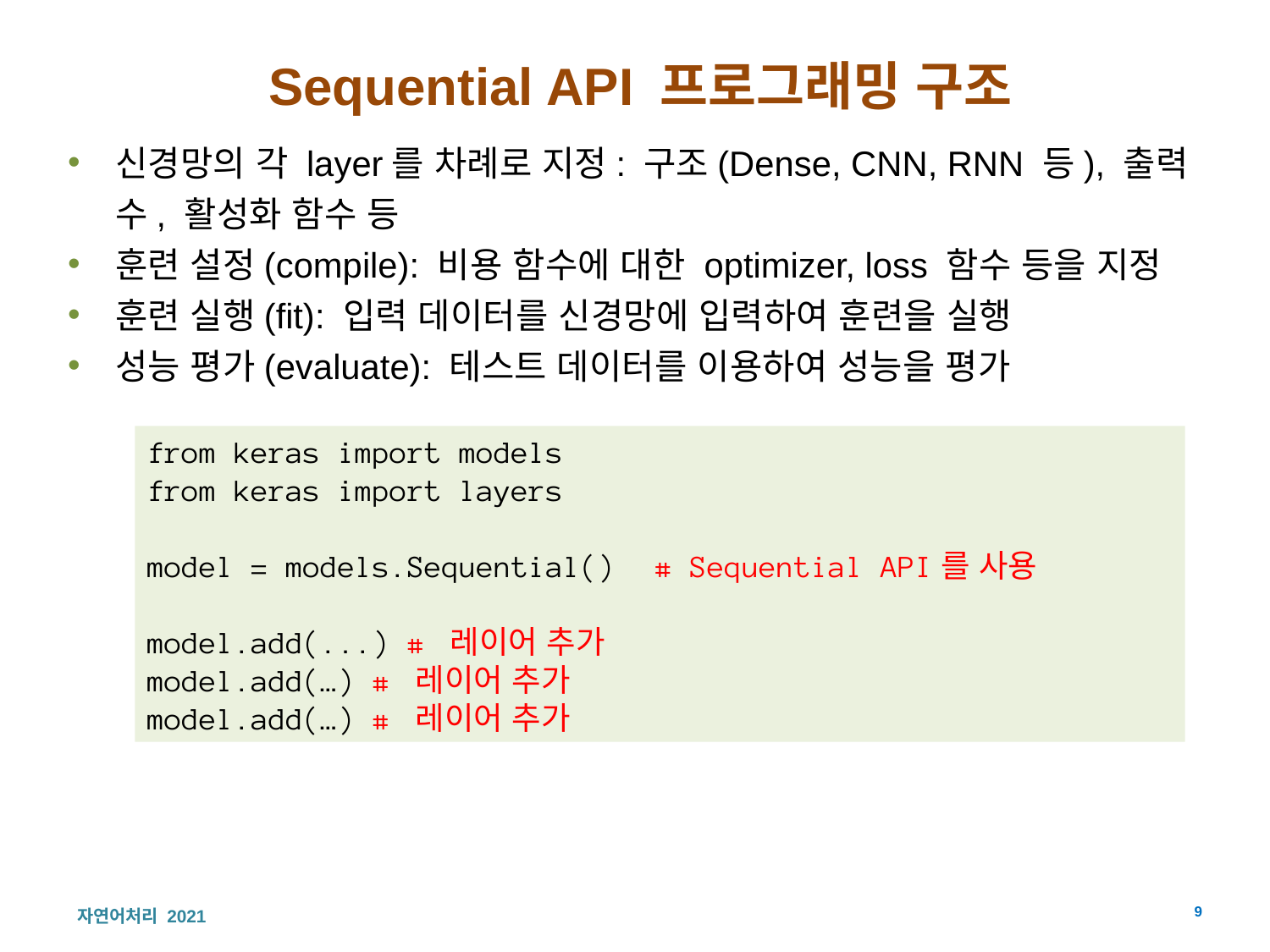

# Sequential API 프로그래밍 구조
신경망의 각 layer를 차례로 지정: 구조(Dense, CNN, RNN 등), 출력수, 활성화 함수 등
훈련 설정(compile): 비용 함수에 대한 optimizer, loss 함수 등을 지정
훈련 실행(fit): 입력 데이터를 신경망에 입력하여 훈련을 실행
성능 평가(evaluate): 테스트 데이터를 이용하여 성능을 평가

from keras import models
from keras import layers

model = models.Sequential()	# Sequential API를 사용

model.add(...) # 레이어 추가
model.add(…) # 레이어 추가
model.add(…) # 레이어 추가